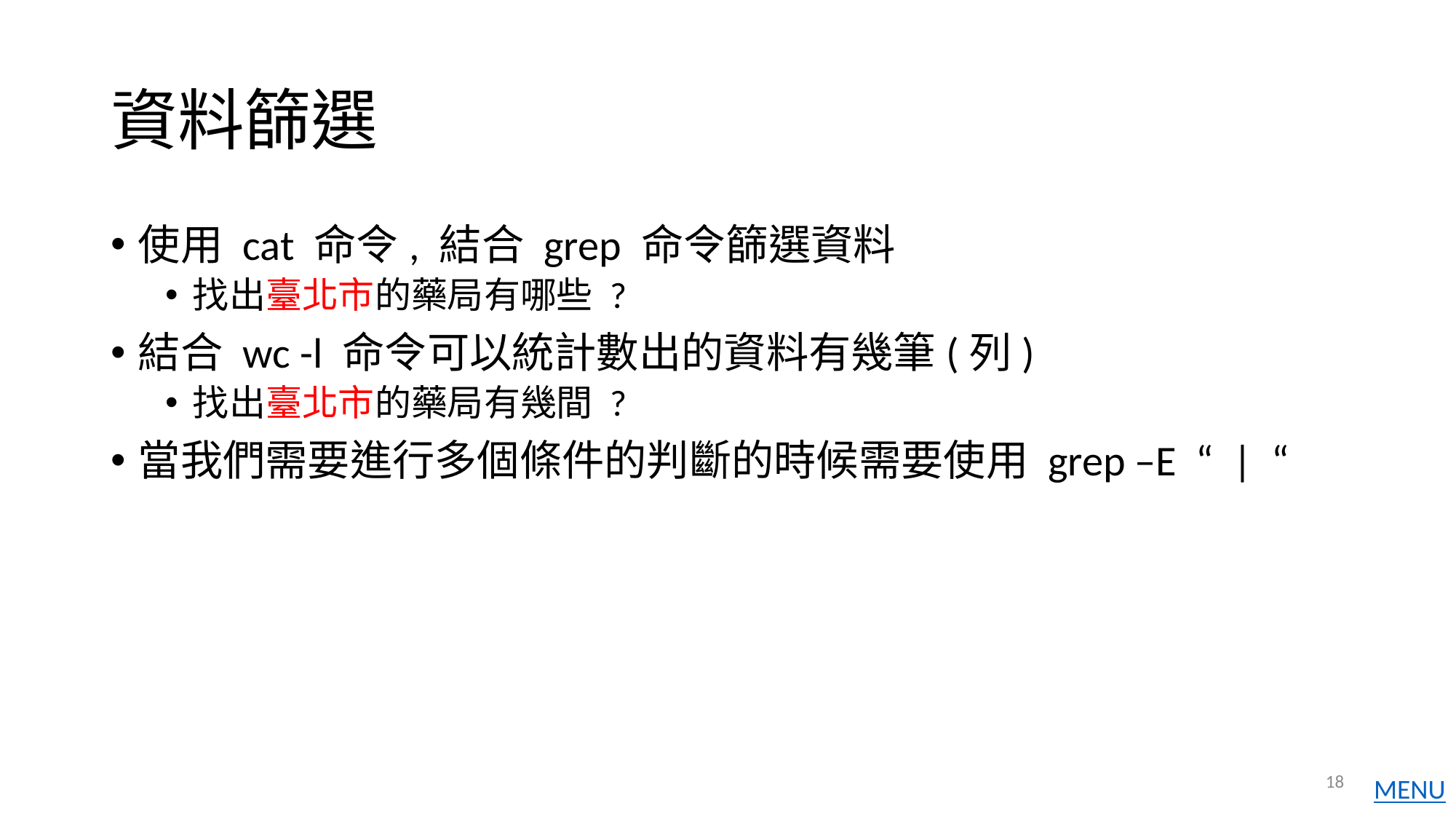

# 資料篩選
使用 cat 命令, 結合 grep 命令篩選資料
找出臺北市的藥局有哪些 ?
結合 wc -l 命令可以統計數出的資料有幾筆(列)
找出臺北市的藥局有幾間 ?
當我們需要進行多個條件的判斷的時候需要使用 grep –E  “  |  “

18